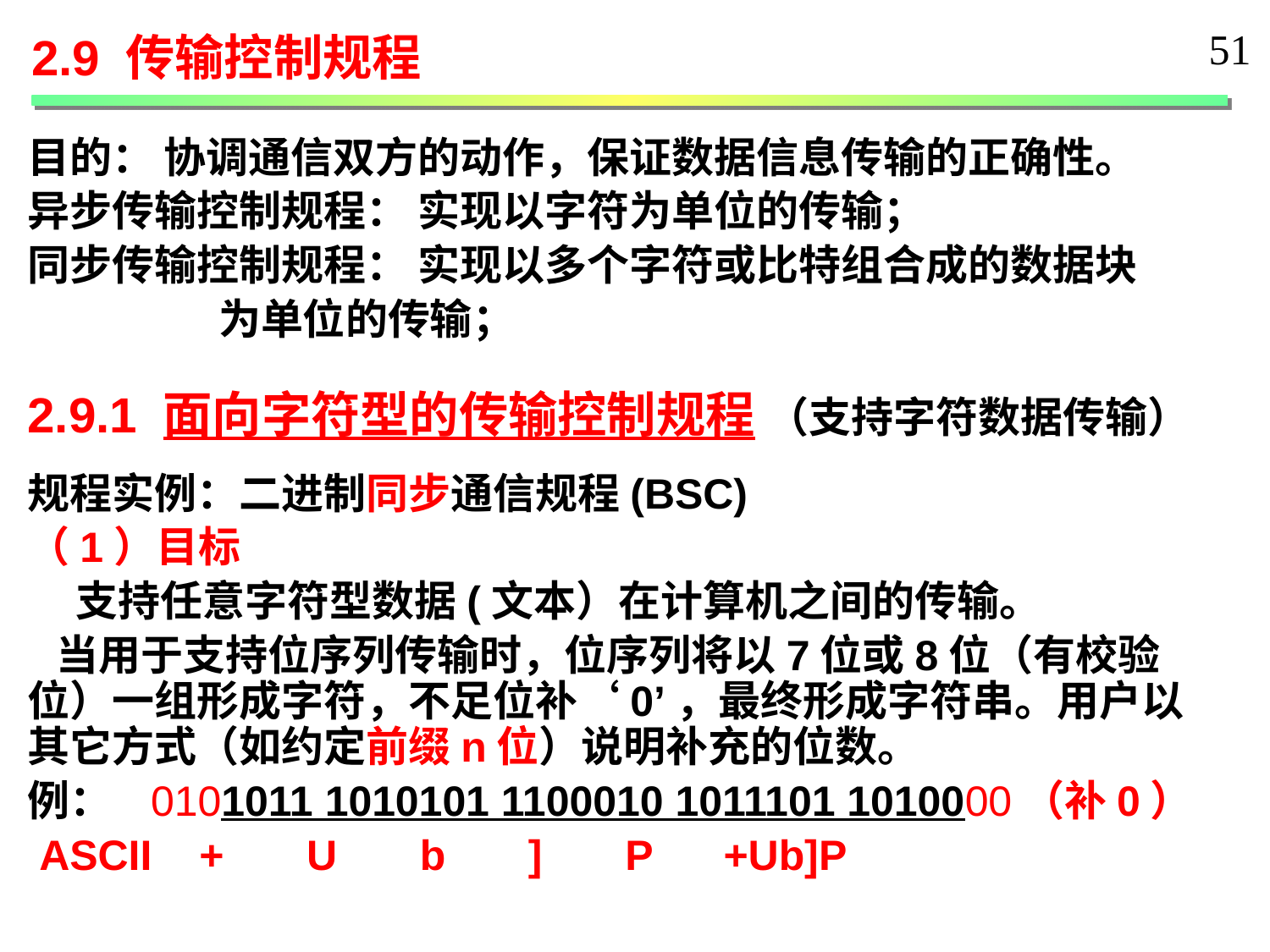

51
2.9 传输控制规程

目的： 协调通信双方的动作，保证数据信息传输的正确性。
异步传输控制规程： 实现以字符为单位的传输；
同步传输控制规程： 实现以多个字符或比特组合成的数据块
                   为单位的传输；
2.9.1 面向字符型的传输控制规程 （支持字符数据传输）
规程实例：二进制同步通信规程(BSC)
（1）目标
    支持任意字符型数据(文本）在计算机之间的传输。
  当用于支持位序列传输时，位序列将以7位或8位（有校验位）一组形成字符，不足位补‘0’，最终形成字符串。用户以其它方式（如约定前缀n位）说明补充的位数。
例：   0101011 1010101 1100010 1011101 1010000（补0）
 ASCII    +       U       b       ]       P      +Ub]P